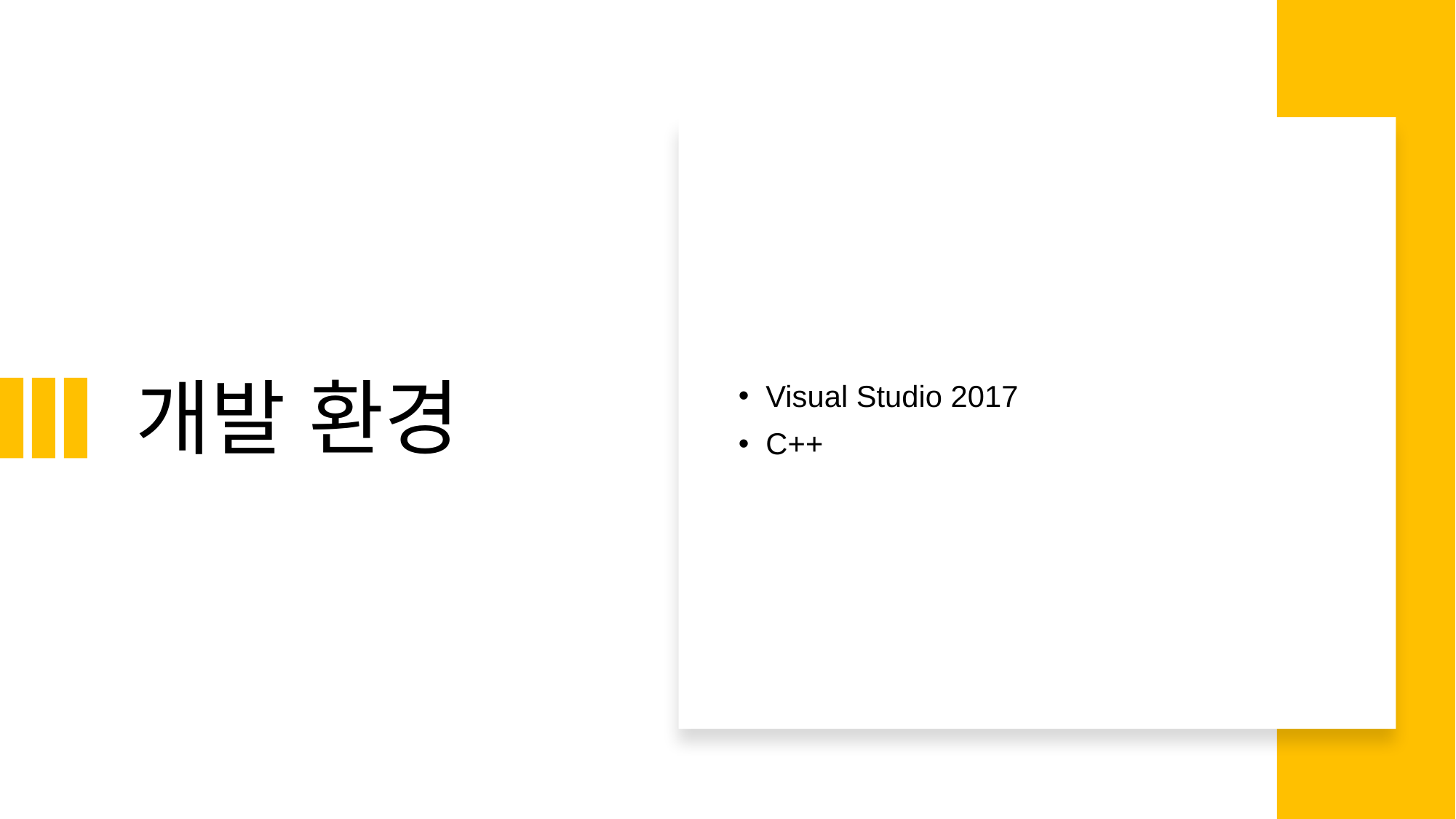

# 개발 환경
Visual Studio 2017
C++